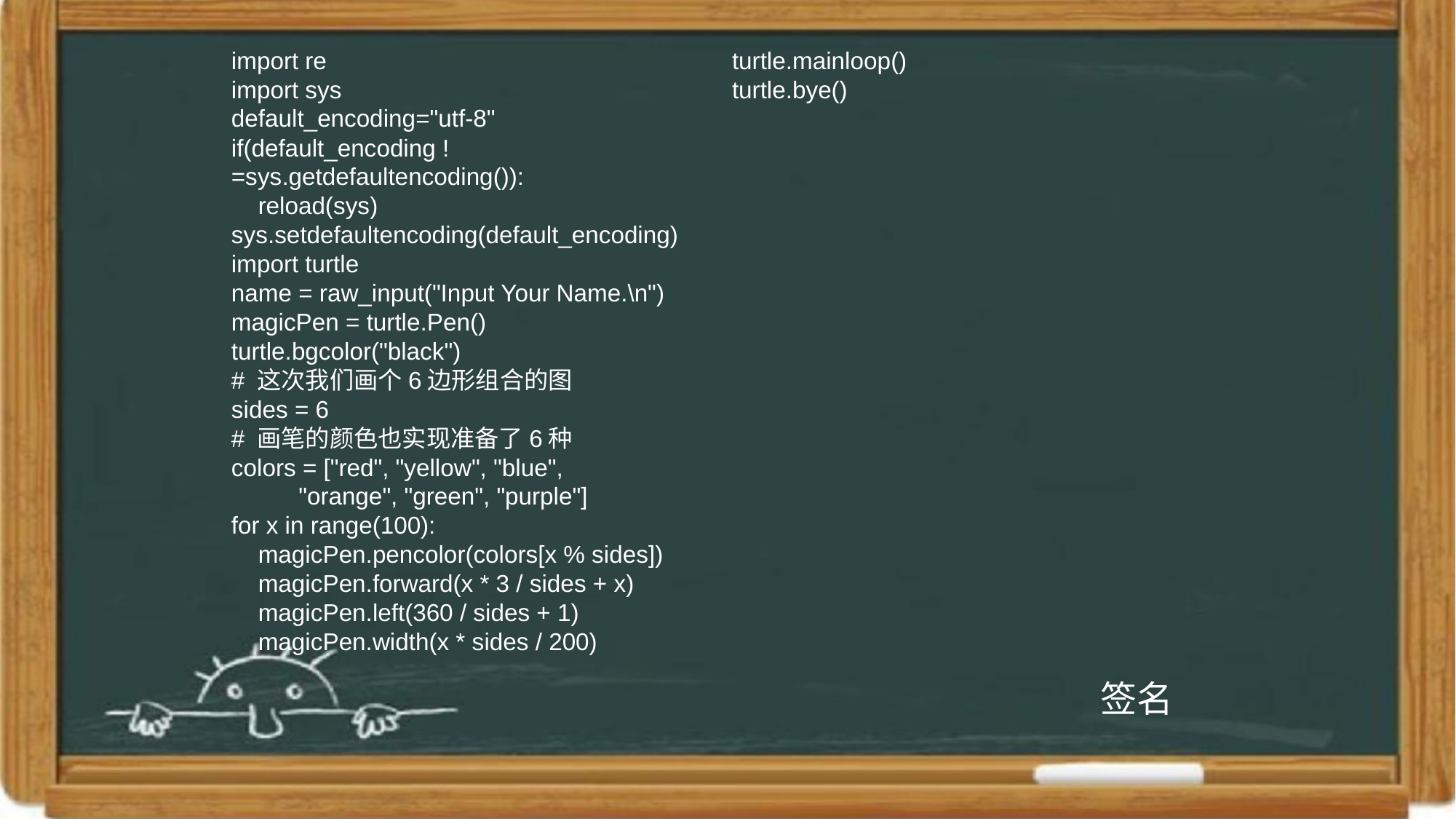

import re
import sys
default_encoding="utf-8"
if(default_encoding !=sys.getdefaultencoding()):
    reload(sys)
sys.setdefaultencoding(default_encoding)
import turtle
name = raw_input("Input Your Name.\n")
magicPen = turtle.Pen()
turtle.bgcolor("black")
# 这次我们画个6边形组合的图
sides = 6
# 画笔的颜色也实现准备了6种
colors = ["red", "yellow", "blue",
          "orange", "green", "purple"]
for x in range(100):
    magicPen.pencolor(colors[x % sides])
    magicPen.forward(x * 3 / sides + x)
    magicPen.left(360 / sides + 1)
    magicPen.width(x * sides / 200)

# 我们掏出自己的签名笔
signaturePen = turtle.Pen()
# 把签名笔拿起来
signaturePen.penup()
signaturePen.right(90)
signaturePen.forward(230)
signaturePen.left(90)
signaturePen.forward(130)
# 握紧签名笔
signaturePen.pendown()
signaturePen.color('yellow')

# 签下自己的名字
signaturePen.write(" Good Job " + name.decode(" gb2312 ") +
 " ! --- ryan ",align="center", font=("隶书", 30, " bold "))
turtle.hideturtle()

turtle.mainloop()
turtle.bye()
签名